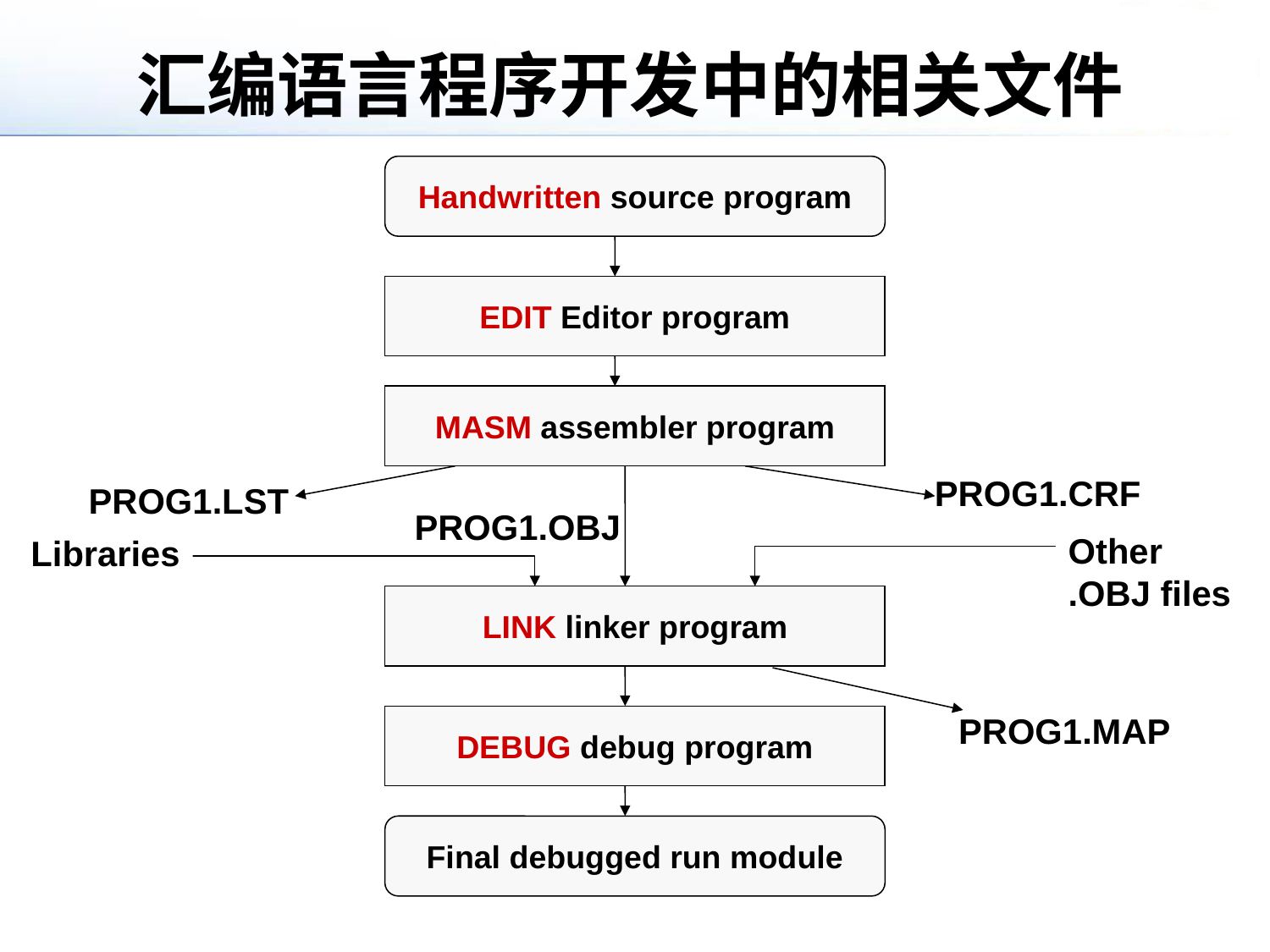

# 汇编语言程序开发中的相关文件
Handwritten source program

EDIT Editor program

MASM assembler program
PROG1.CRF

PROG1.LST
PROG1.OBJ
Other
.OBJ files
Libraries

LINK linker program

PROG1.MAP
DEBUG debug program

Final debugged run module